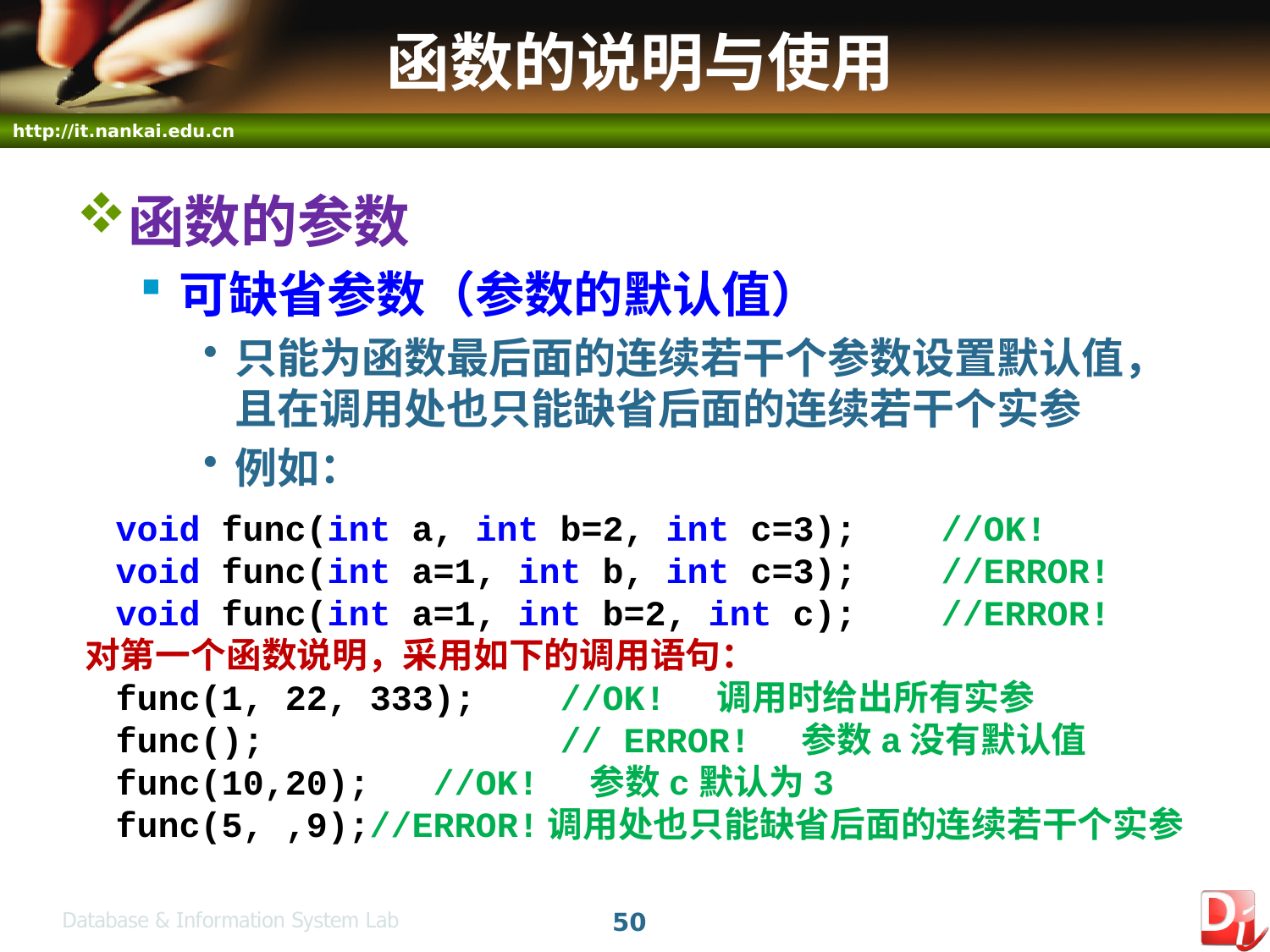

# 函数的说明与使用
函数的参数
可缺省参数（参数的默认值）
只能为函数最后面的连续若干个参数设置默认值，且在调用处也只能缺省后面的连续若干个实参
例如：
   void func(int a, int b=2, int c=3);  	//OK!
   void func(int a=1, int b, int c=3);  	//ERROR!
   void func(int a=1, int b=2, int c);  	//ERROR!
   对第一个函数说明，采用如下的调用语句：
   func(1, 22, 333);  	//OK!  调用时给出所有实参
   func();  		// ERROR!  参数a没有默认值
   func(10,20);  	//OK!  参数c默认为3
   func(5, ,9);//ERROR!调用处也只能缺省后面的连续若干个实参
50
Database & Information System Lab